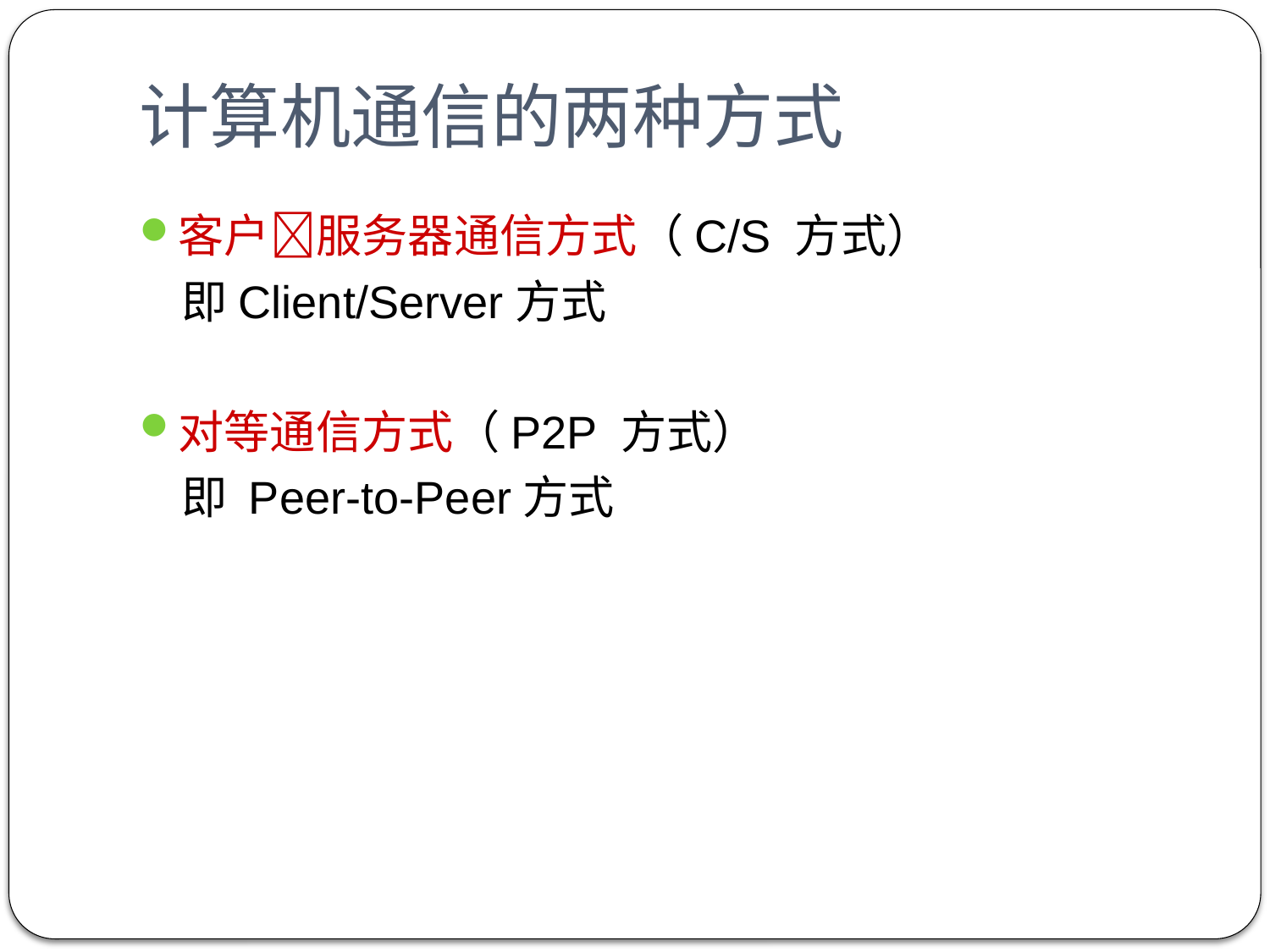

# 计算机通信的两种方式
客户−服务器通信方式（C/S 方式）
   即Client/Server方式

对等通信方式（P2P 方式）
   即 Peer-to-Peer方式